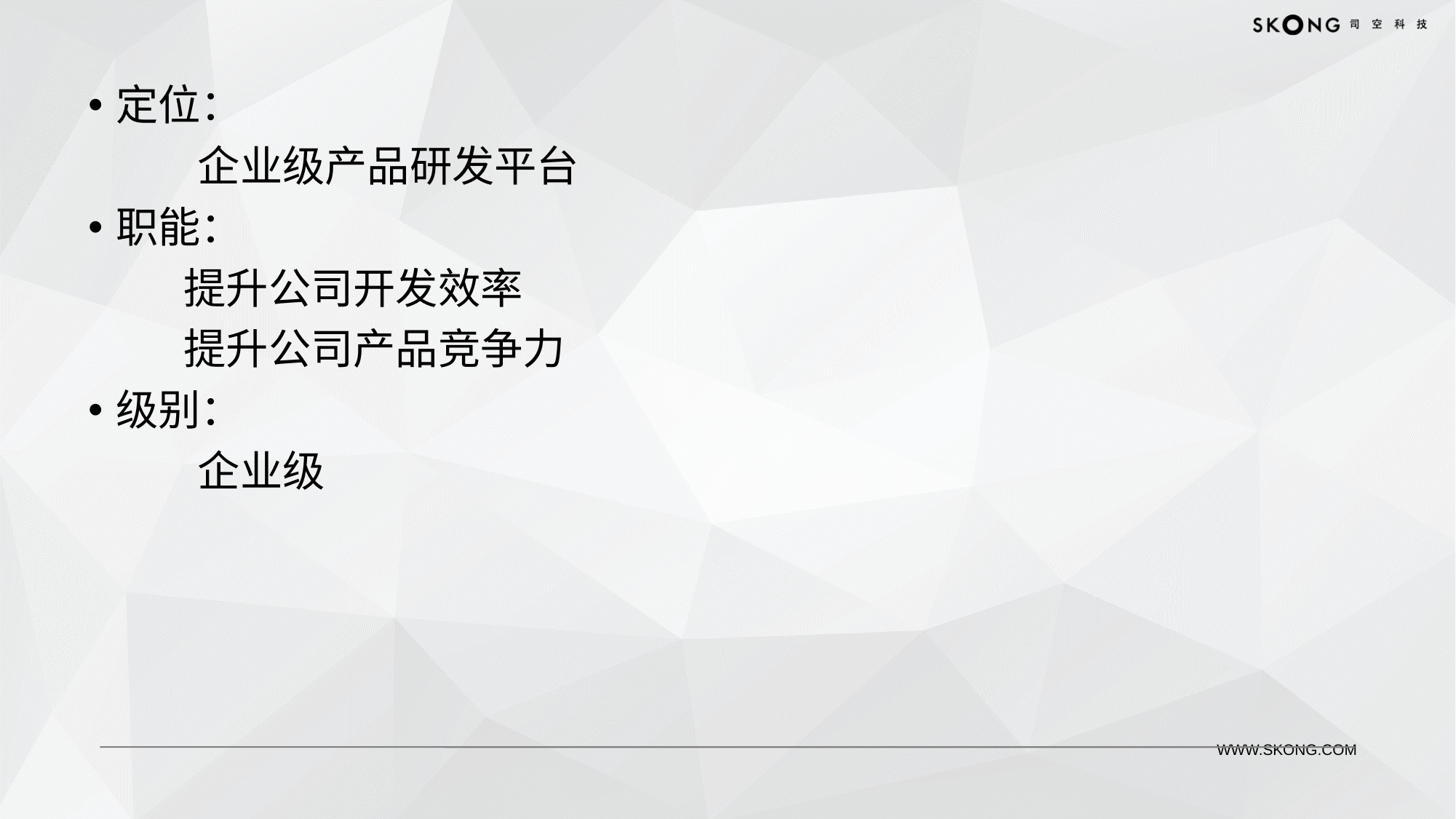

定位：
	企业级产品研发平台
职能：
         提升公司开发效率
         提升公司产品竞争力
级别：
	企业级